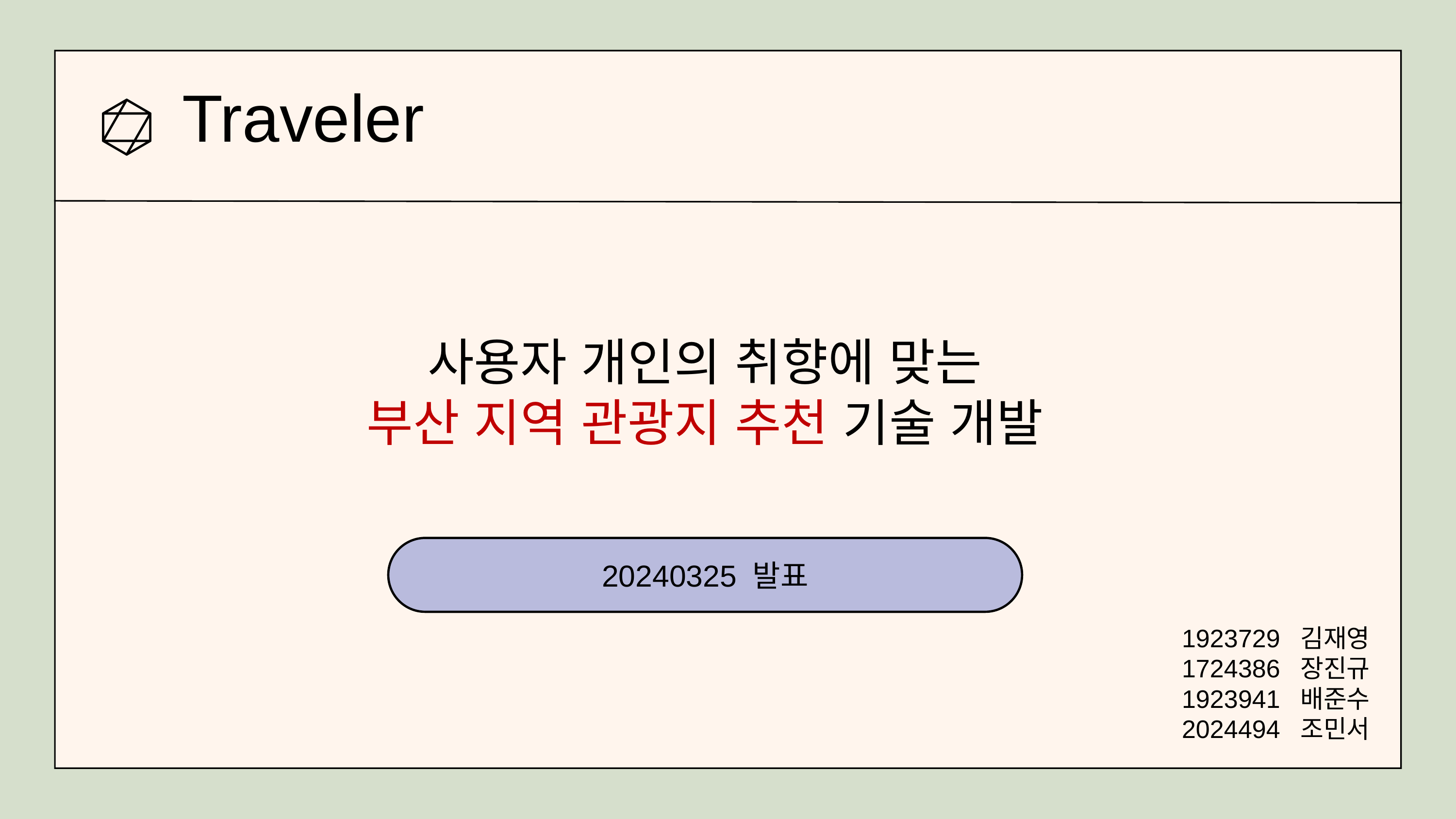

Traveler

사용자 개인의 취향에 맞는
부산 지역 관광지 추천 기술 개발

20240325 발표
1923729  김재영
1724386  장진규
1923941  배준수
2024494  조민서